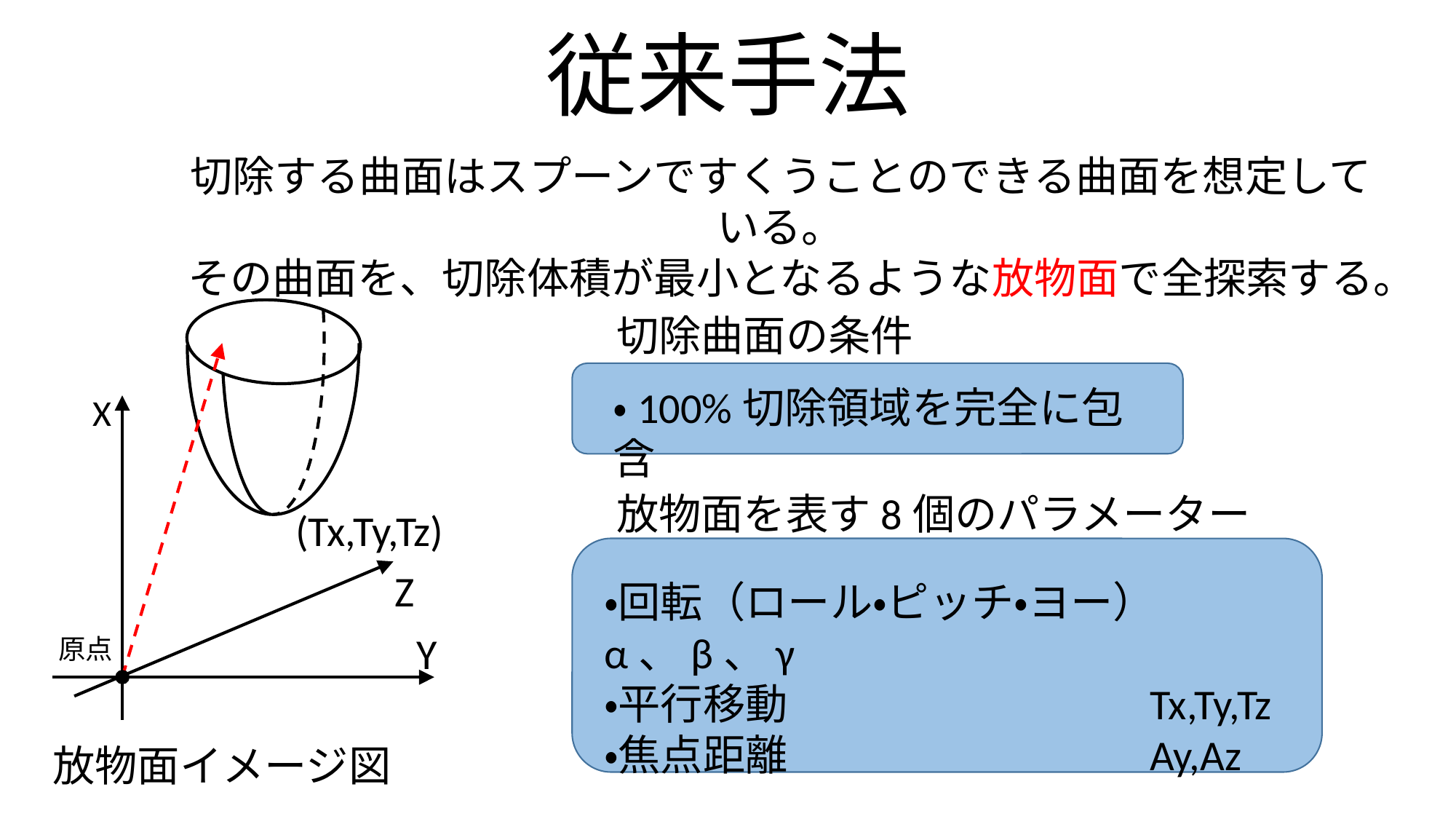

# 従来手法
切除する曲面はスプーンですくうことのできる曲面を想定している。
その曲面を、切除体積が最小となるような放物面で全探索する。

切除曲面の条件

・100%切除領域を完全に包含
X
放物面を表す8個のパラメーター
(Tx,Ty,Tz)

Z
・回転（ロール・ピッチ・ヨー）	α、β、γ
・平行移動				Tx,Ty,Tz
・焦点距離				Ay,Az
Y
原点

放物面イメージ図